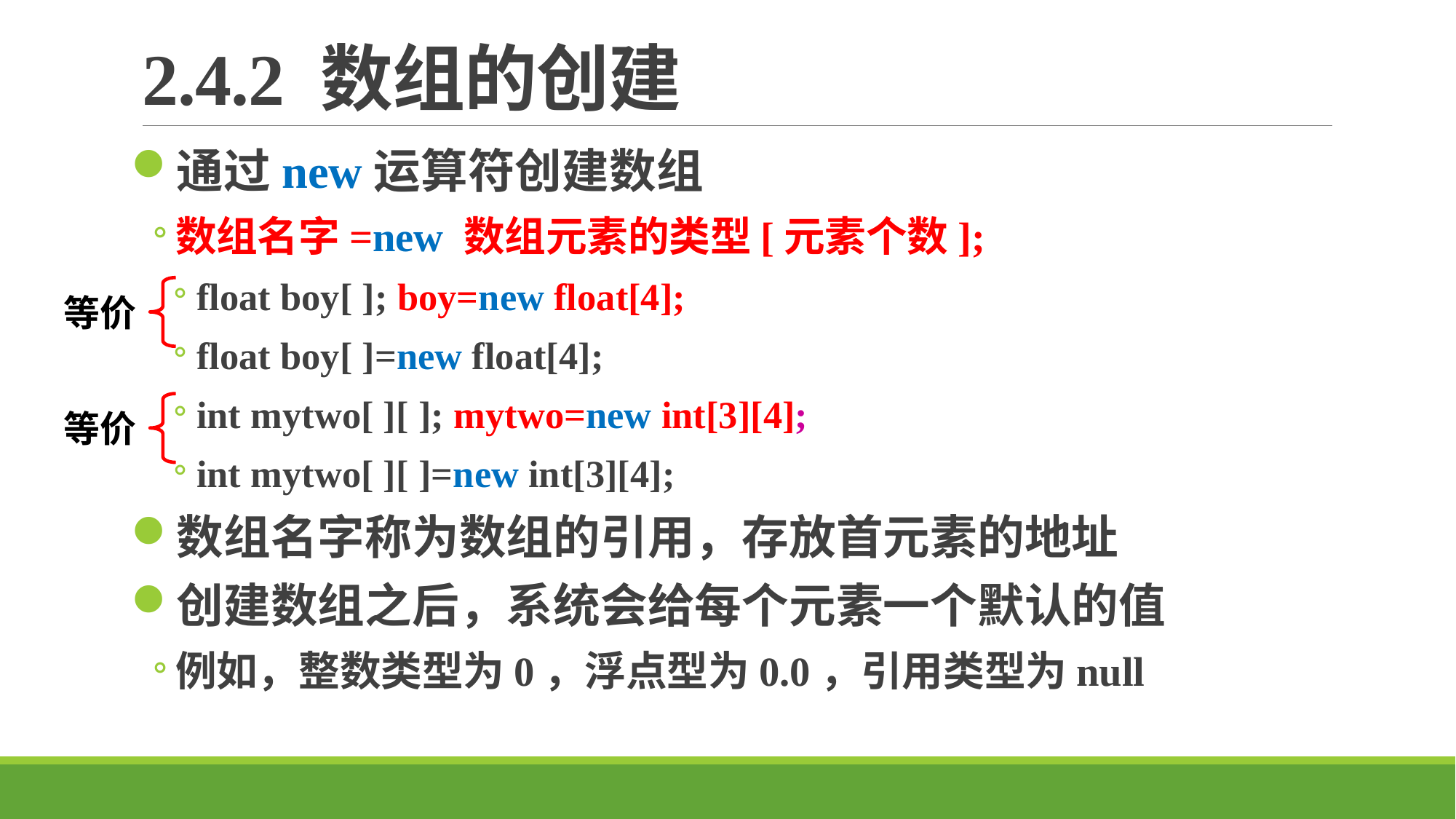

# 2.4.2 数组的创建
通过new运算符创建数组
数组名字=new 数组元素的类型[元素个数];
float boy[ ]; boy=new float[4];
float boy[ ]=new float[4];
int mytwo[ ][ ]; mytwo=new int[3][4];
int mytwo[ ][ ]=new int[3][4];
数组名字称为数组的引用，存放首元素的地址
创建数组之后，系统会给每个元素一个默认的值
例如，整数类型为0，浮点型为0.0，引用类型为null

等价

等价